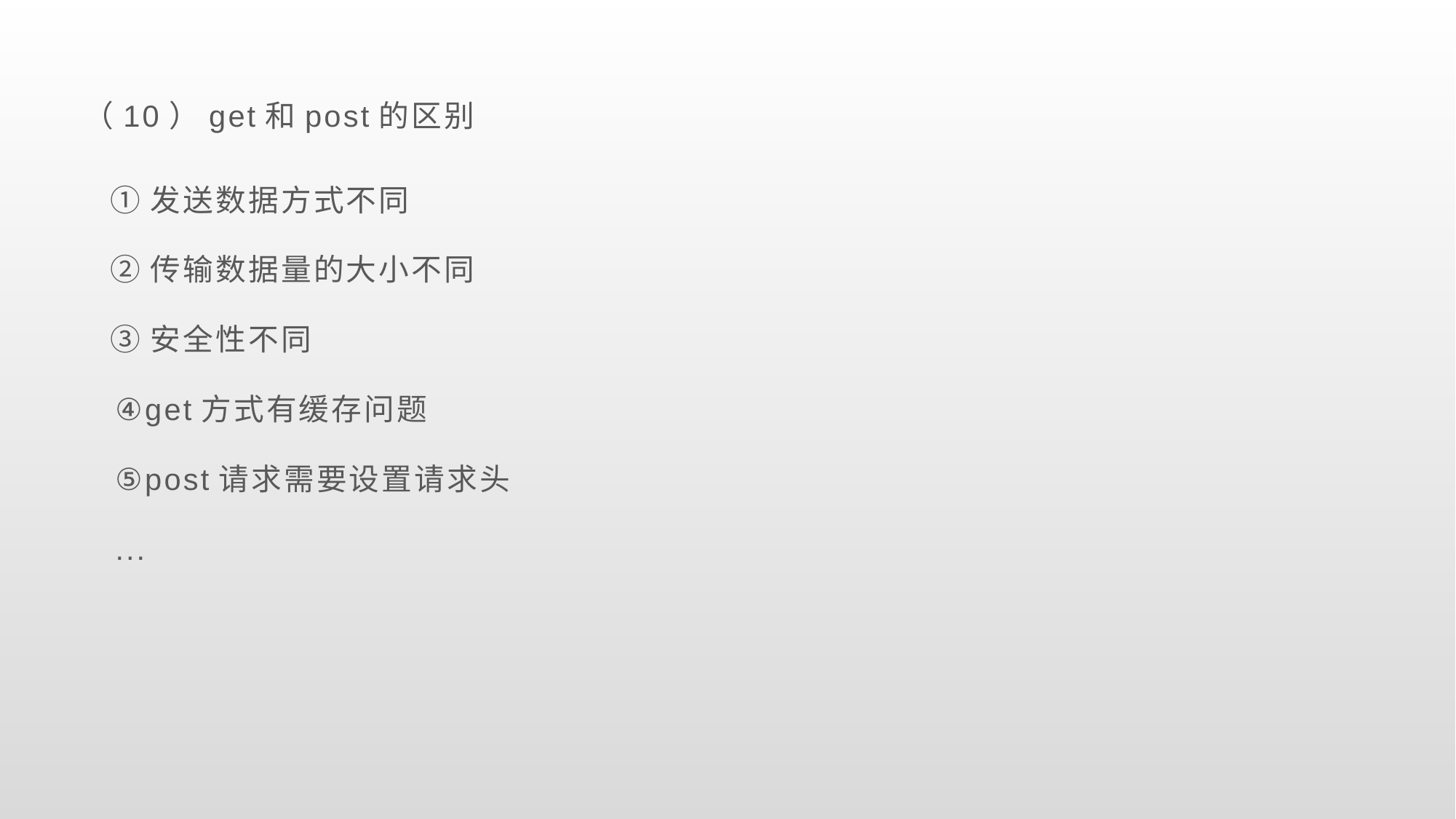

# （10）get和post的区别
   ①发送数据方式不同
   ②传输数据量的大小不同
   ③安全性不同
   ④get方式有缓存问题
   ⑤post请求需要设置请求头
   ...